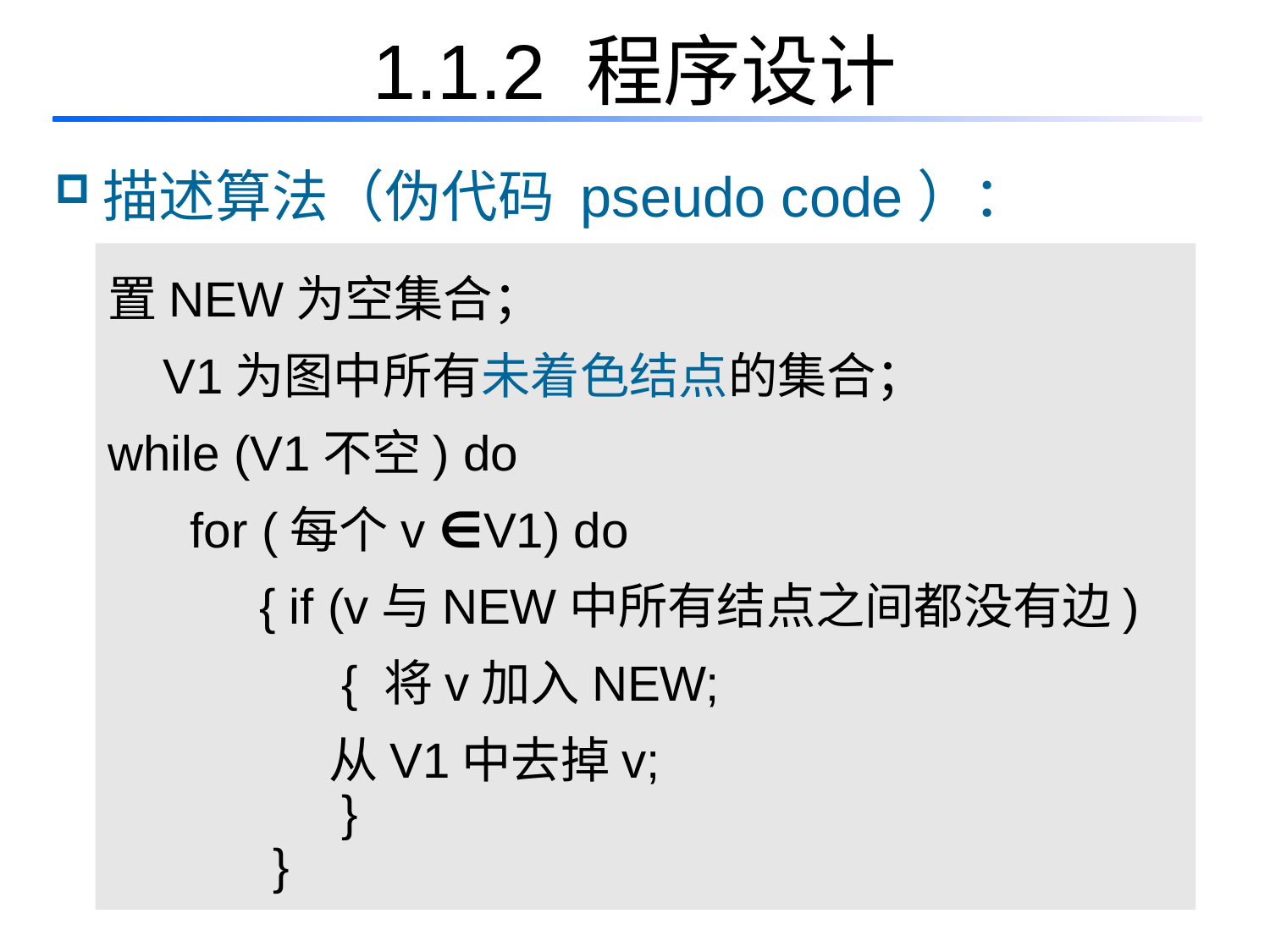

# 1.1.2 程序设计

描述算法（伪代码 pseudo code）：
置NEW为空集合；
    V1为图中所有未着色结点的集合；
while (V1不空) do
      for (每个v ∈V1) do
           { if (v与NEW中所有结点之间都没有边)
                 { 将v加入NEW;
                   从V1中去掉v;
                 }
            }